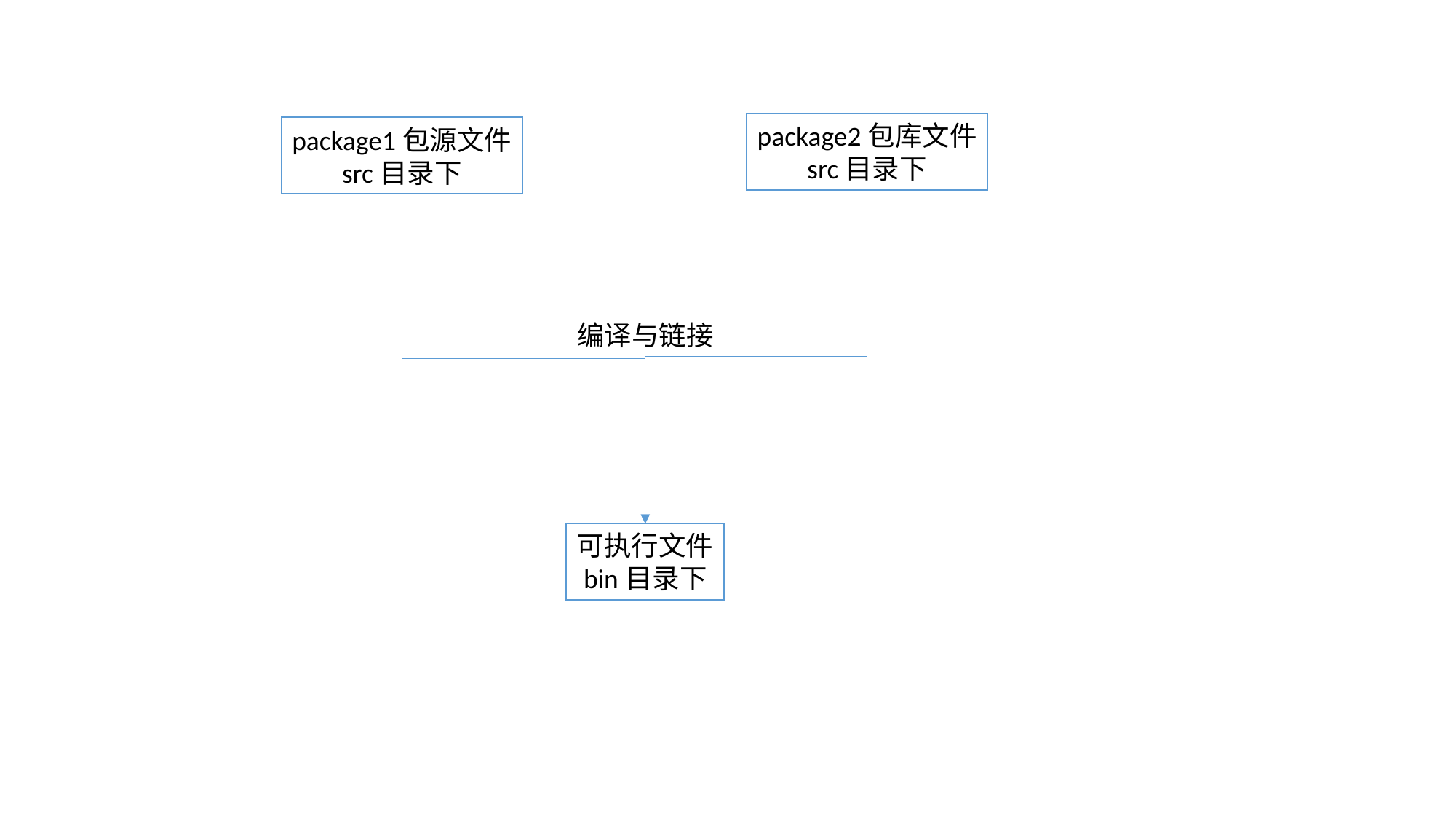

package2包库文件
src目录下
package1包源文件
src目录下
编译与链接
可执行文件
bin目录下